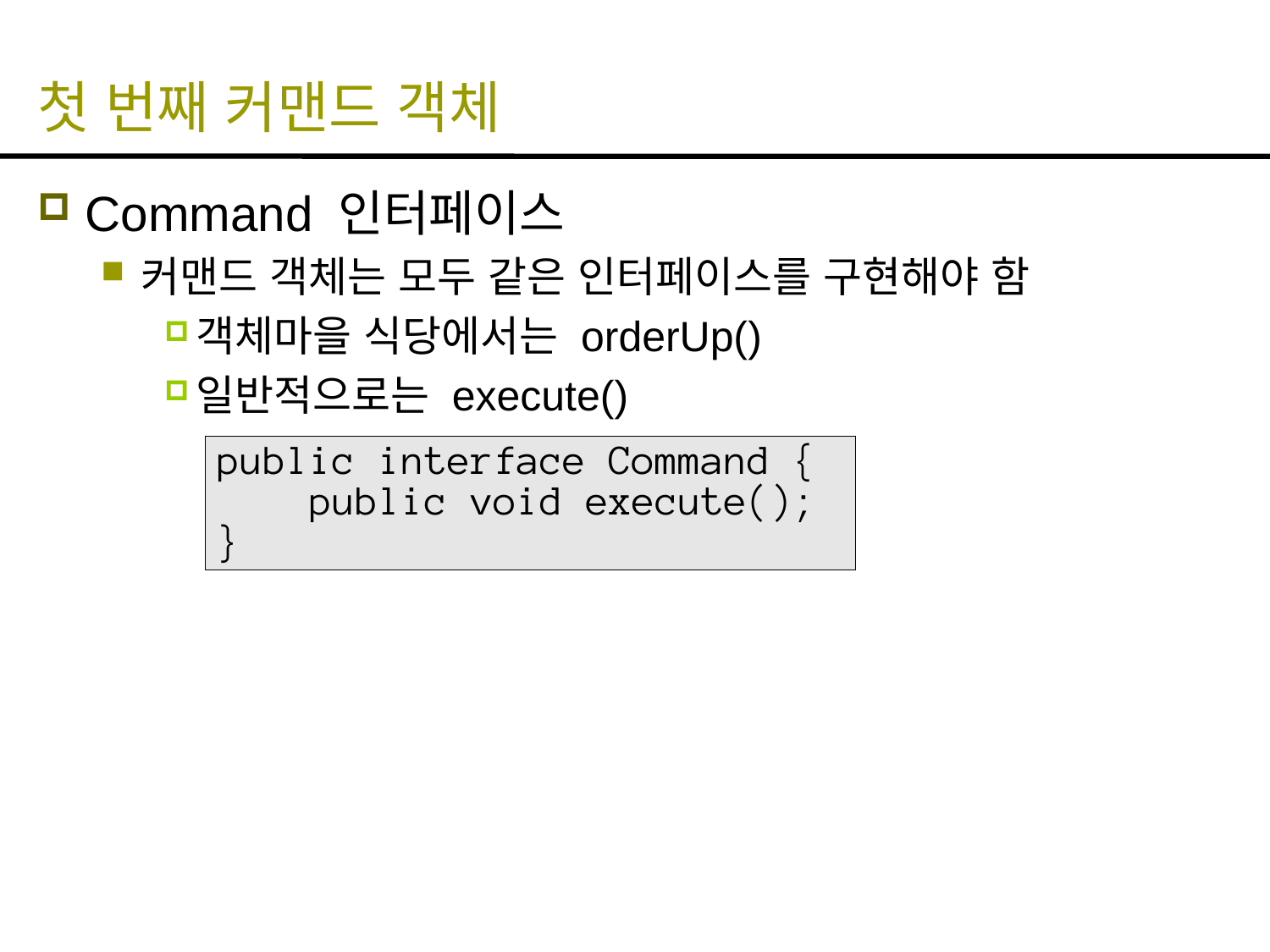

# 첫 번째 커맨드 객체
Command 인터페이스
커맨드 객체는 모두 같은 인터페이스를 구현해야 함
객체마을 식당에서는 orderUp()
일반적으로는 execute()

public interface Command {
    public void execute();
}